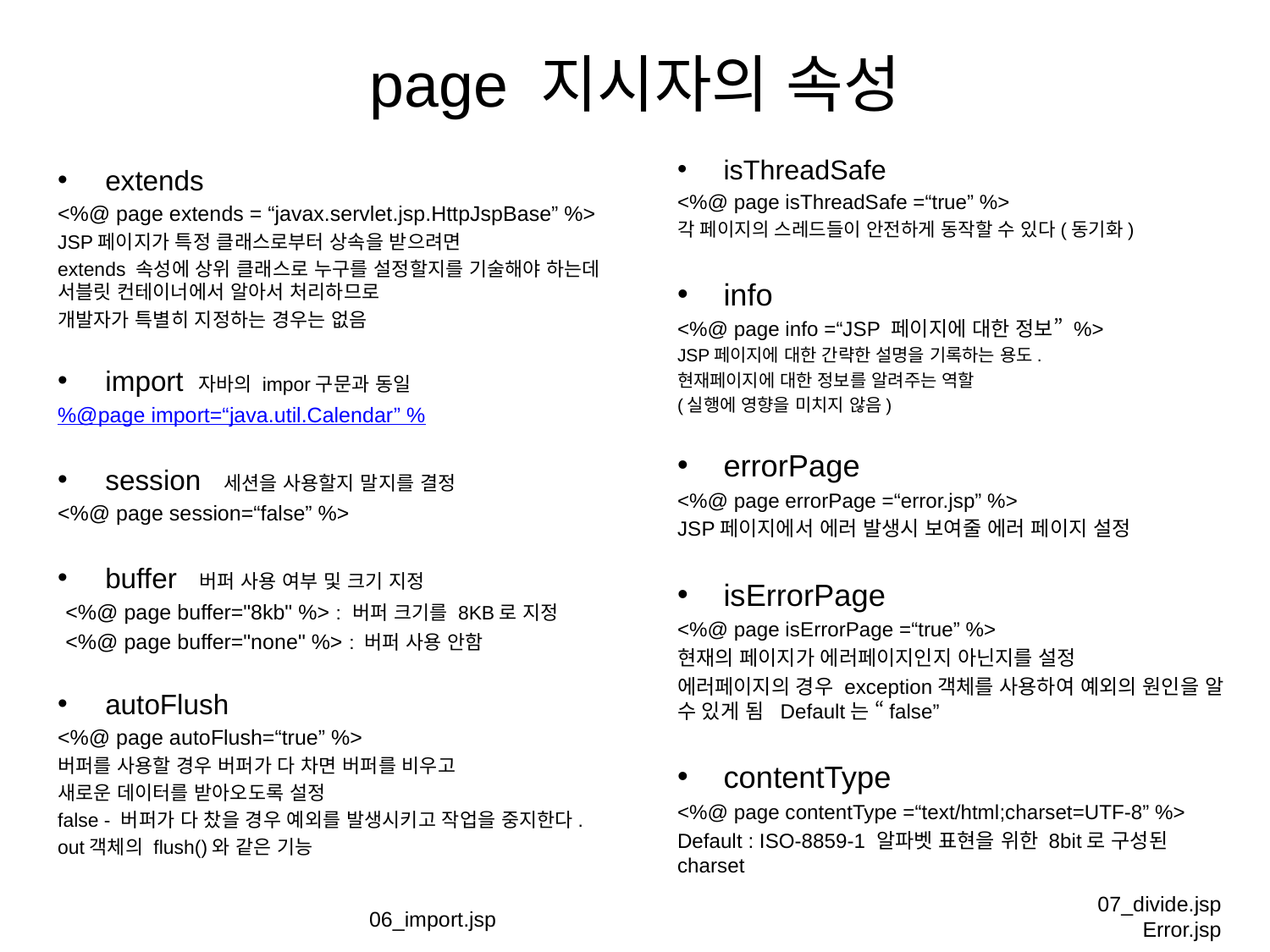

# page 지시자의 속성
isThreadSafe
<%@ page isThreadSafe =“true” %>
각 페이지의 스레드들이 안전하게 동작할 수 있다(동기화)

info
<%@ page info =“JSP 페이지에 대한 정보” %>
JSP페이지에 대한 간략한 설명을 기록하는 용도.
현재페이지에 대한 정보를 알려주는 역할
(실행에 영향을 미치지 않음)

errorPage
<%@ page errorPage =“error.jsp” %>
JSP페이지에서 에러 발생시 보여줄 에러 페이지 설정

isErrorPage
<%@ page isErrorPage =“true” %>
현재의 페이지가 에러페이지인지 아닌지를 설정
에러페이지의 경우 exception객체를 사용하여 예외의 원인을 알 수 있게 됨  Default는 “false”

contentType
<%@ page contentType =“text/html;charset=UTF-8” %>
Default : ISO-8859-1 알파벳 표현을 위한 8bit로 구성된 charset
extends
<%@ page extends = “javax.servlet.jsp.HttpJspBase” %>
JSP페이지가 특정 클래스로부터 상속을 받으려면
extends 속성에 상위 클래스로 누구를 설정할지를 기술해야 하는데 서블릿 컨테이너에서 알아서 처리하므로
개발자가 특별히 지정하는 경우는 없음

import 자바의 impor구문과 동일
%@page import=“java.util.Calendar” %

session  세션을 사용할지 말지를 결정
<%@ page session=“false” %>

buffer  버퍼 사용 여부 및 크기 지정
<%@ page buffer="8kb" %> : 버퍼 크기를 8KB로 지정
<%@ page buffer="none" %> : 버퍼 사용 안함

autoFlush
<%@ page autoFlush=“true” %>
버퍼를 사용할 경우 버퍼가 다 차면 버퍼를 비우고
새로운 데이터를 받아오도록 설정
false - 버퍼가 다 찼을 경우 예외를 발생시키고 작업을 중지한다.
out객체의 flush()와 같은 기능
07_divide.jsp
Error.jsp
06_import.jsp